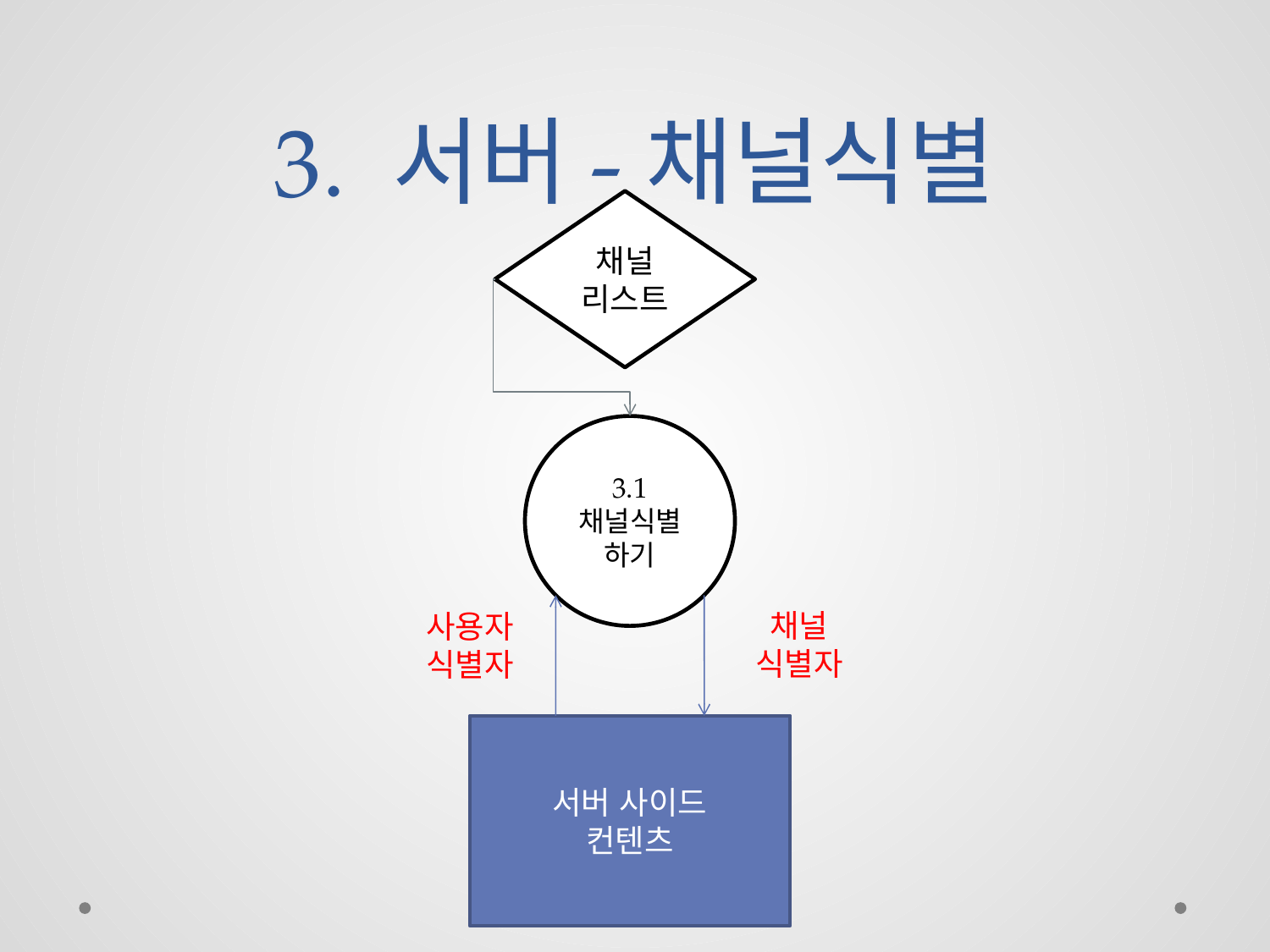

# 3. 서버-채널식별
채널
리스트
3.1
채널식별
하기
채널
식별자
사용자
식별자
서버 사이드
컨텐츠